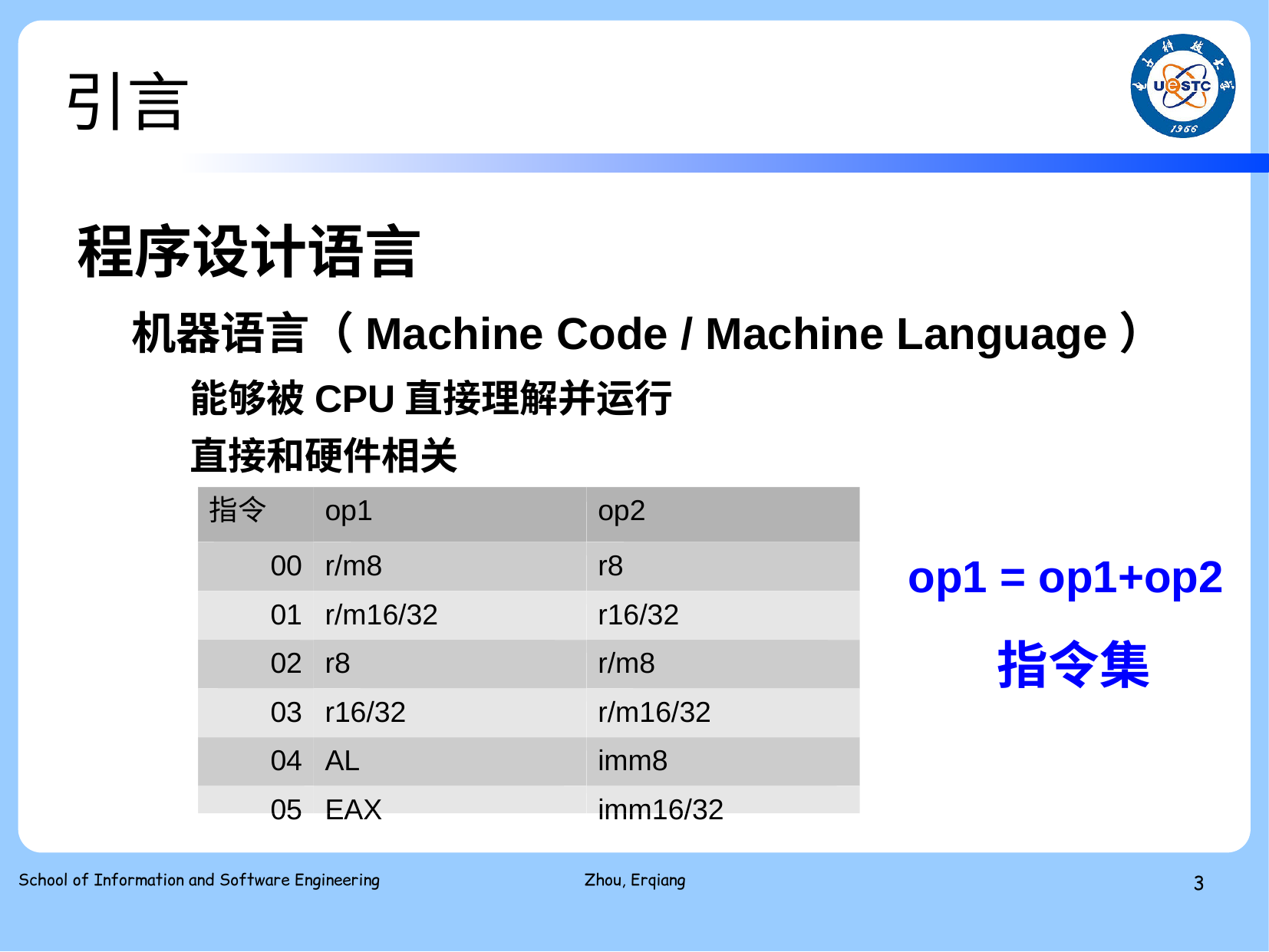

引言
程序设计语言
机器语言（Machine Code / Machine Language）
能够被CPU直接理解并运行
直接和硬件相关

指令

op1

op2

00

r/m8

r8

01

r/m16/32

r16/32

02

r8

r/m8

03

r16/32

r/m16/32

04

AL

imm8

05

EAX

imm16/32

op1 = op1+op2
 指令集
School of Information and Software Engineering
Zhou, Erqiang
3